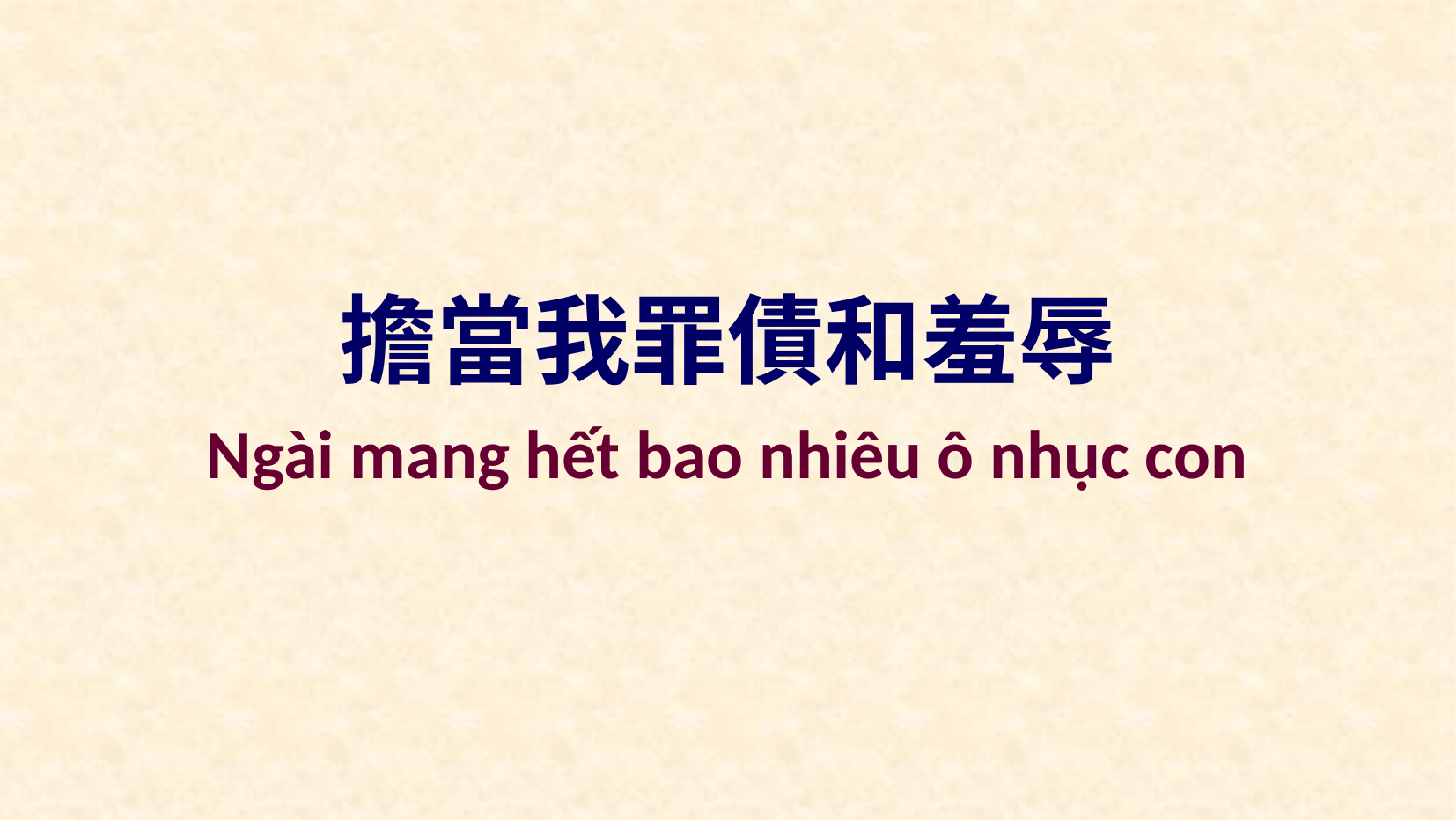

擔當我罪債和羞辱
Ngài mang hết bao nhiêu ô nhục con